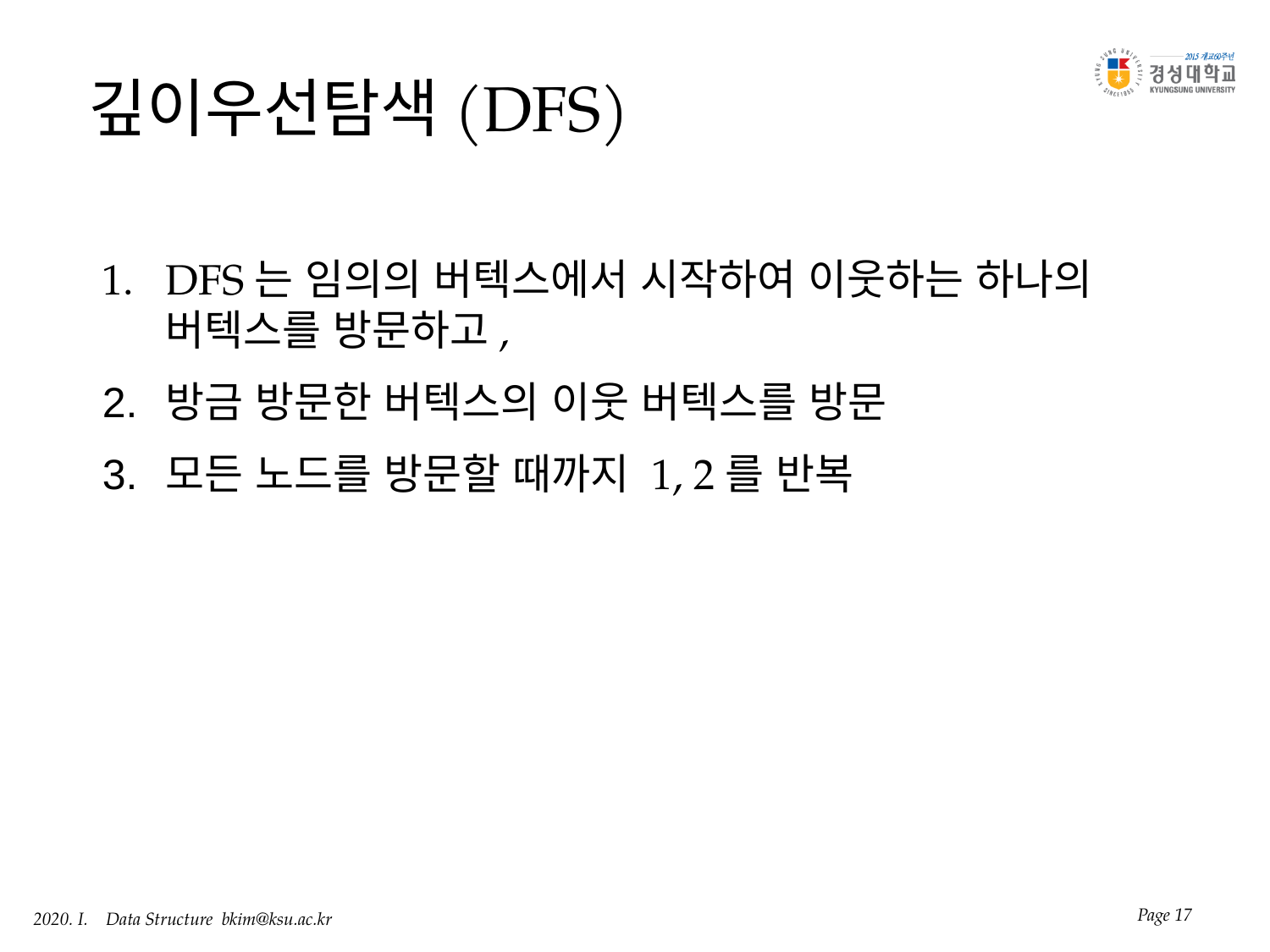

# 깊이우선탐색(DFS)
DFS는 임의의 버텍스에서 시작하여 이웃하는 하나의 버텍스를 방문하고,
방금 방문한 버텍스의 이웃 버텍스를 방문
모든 노드를 방문할 때까지 1, 2를 반복
Page 17